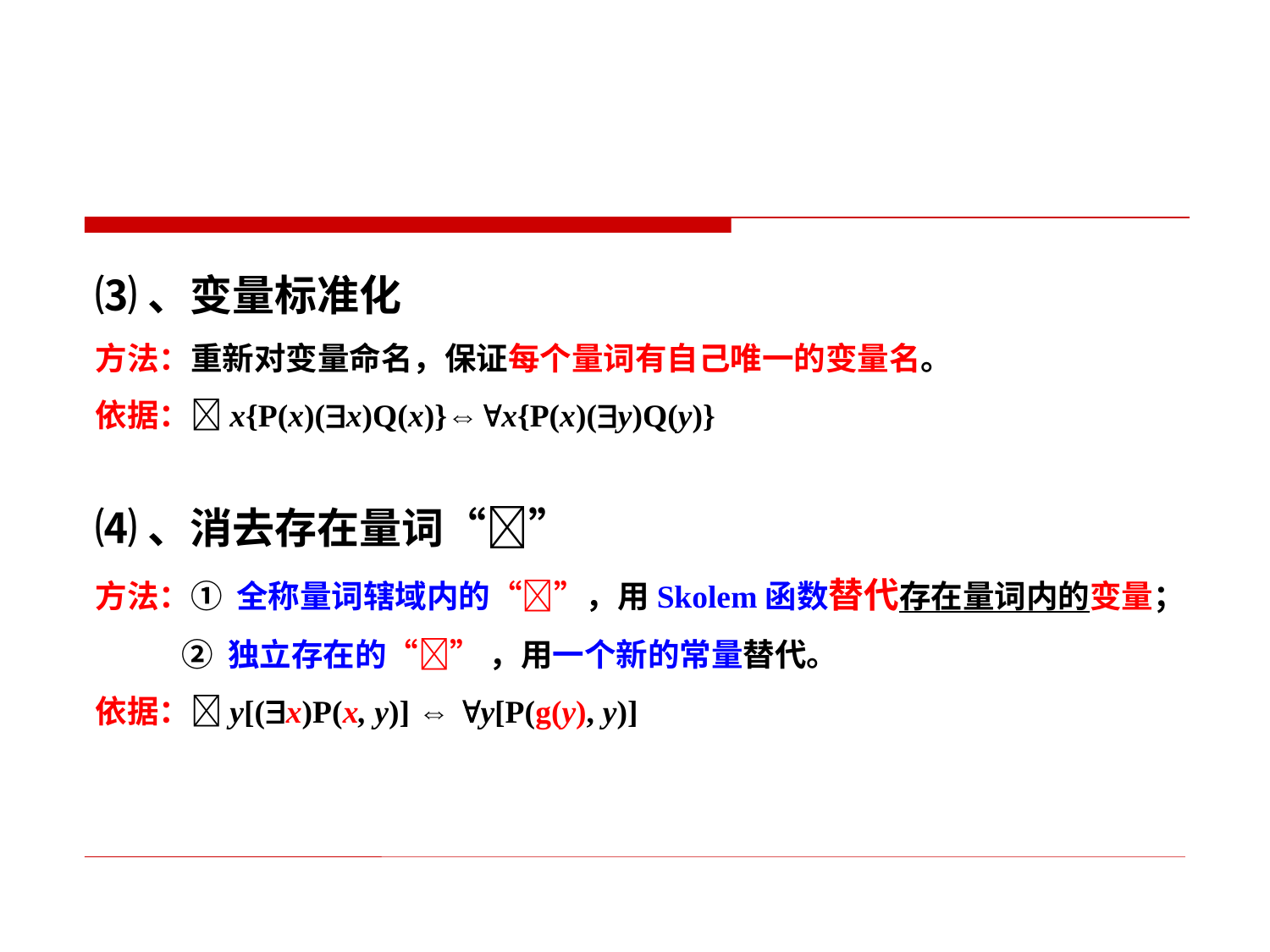

⑶、变量标准化
方法：重新对变量命名，保证每个量词有自己唯一的变量名。
依据：∀x{P(x)(∃x)Q(x)}⇔∀x{P(x)(∃y)Q(y)}
⑷、消去存在量词“∃”
方法：①  全称量词辖域内的“∃”，用Skolem函数替代存在量词内的变量；
            ② 独立存在的“∃” ，用一个新的常量替代。
依据：∀y[(∃x)P(x, y)] ⇔ ∀y[P(g(y), y)]